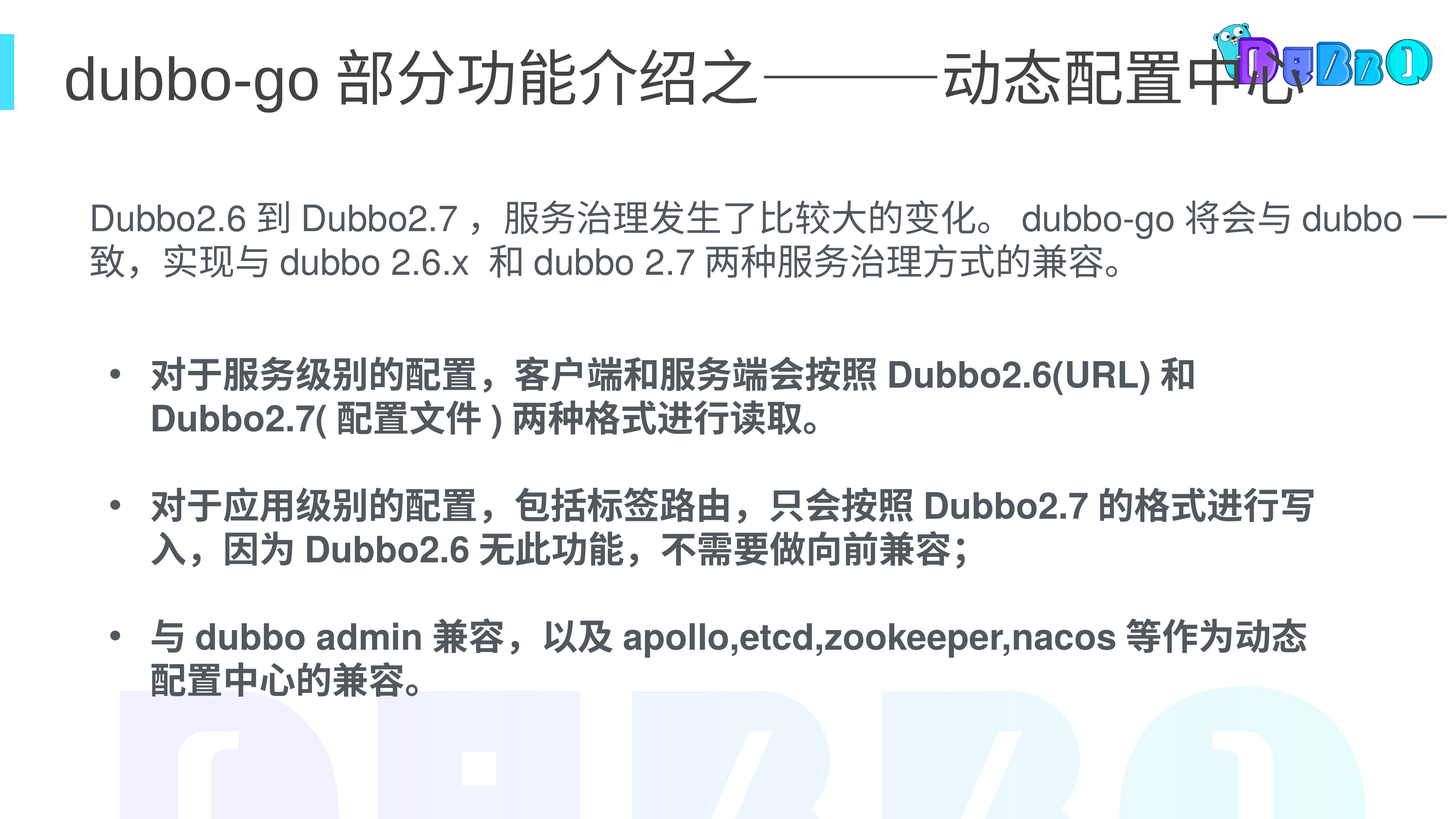

dubbo-go部分功能介绍之———动态配置中心
Dubbo2.6到Dubbo2.7，服务治理发生了比较大的变化。dubbo-go将会与dubbo一致，实现与dubbo 2.6.x 和dubbo 2.7两种服务治理方式的兼容。
对于服务级别的配置，客户端和服务端会按照Dubbo2.6(URL)和Dubbo2.7(配置文件)两种格式进行读取。

对于应用级别的配置，包括标签路由，只会按照Dubbo2.7的格式进行写入，因为Dubbo2.6无此功能，不需要做向前兼容；

与dubbo admin兼容，以及apollo,etcd,zookeeper,nacos等作为动态配置中心的兼容。